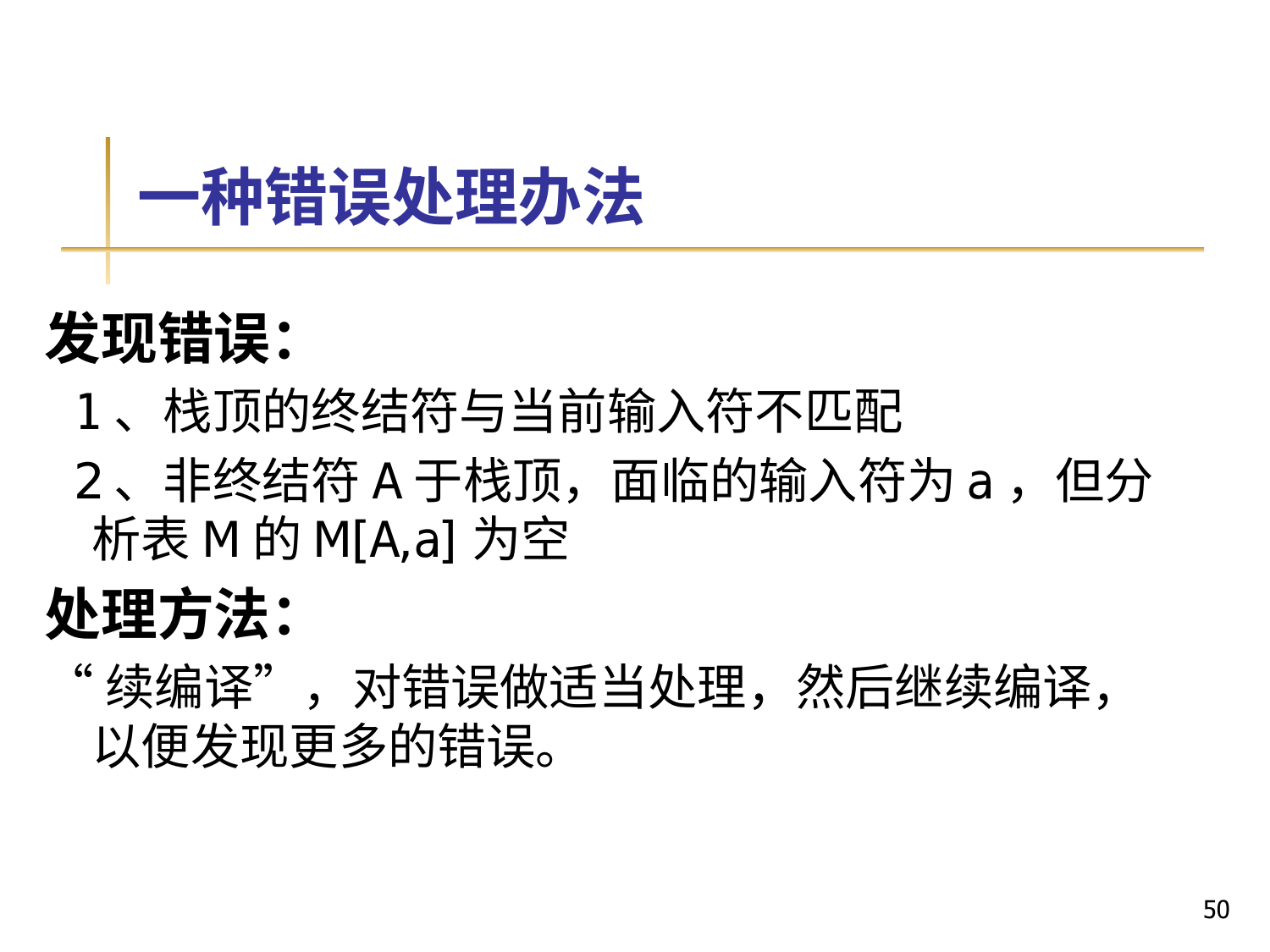

# 一种错误处理办法
发现错误：
  1、栈顶的终结符与当前输入符不匹配
  2、非终结符A于栈顶，面临的输入符为a，但分析表M的M[A,a]为空
处理方法：
“续编译”，对错误做适当处理，然后继续编译，以便发现更多的错误。
50